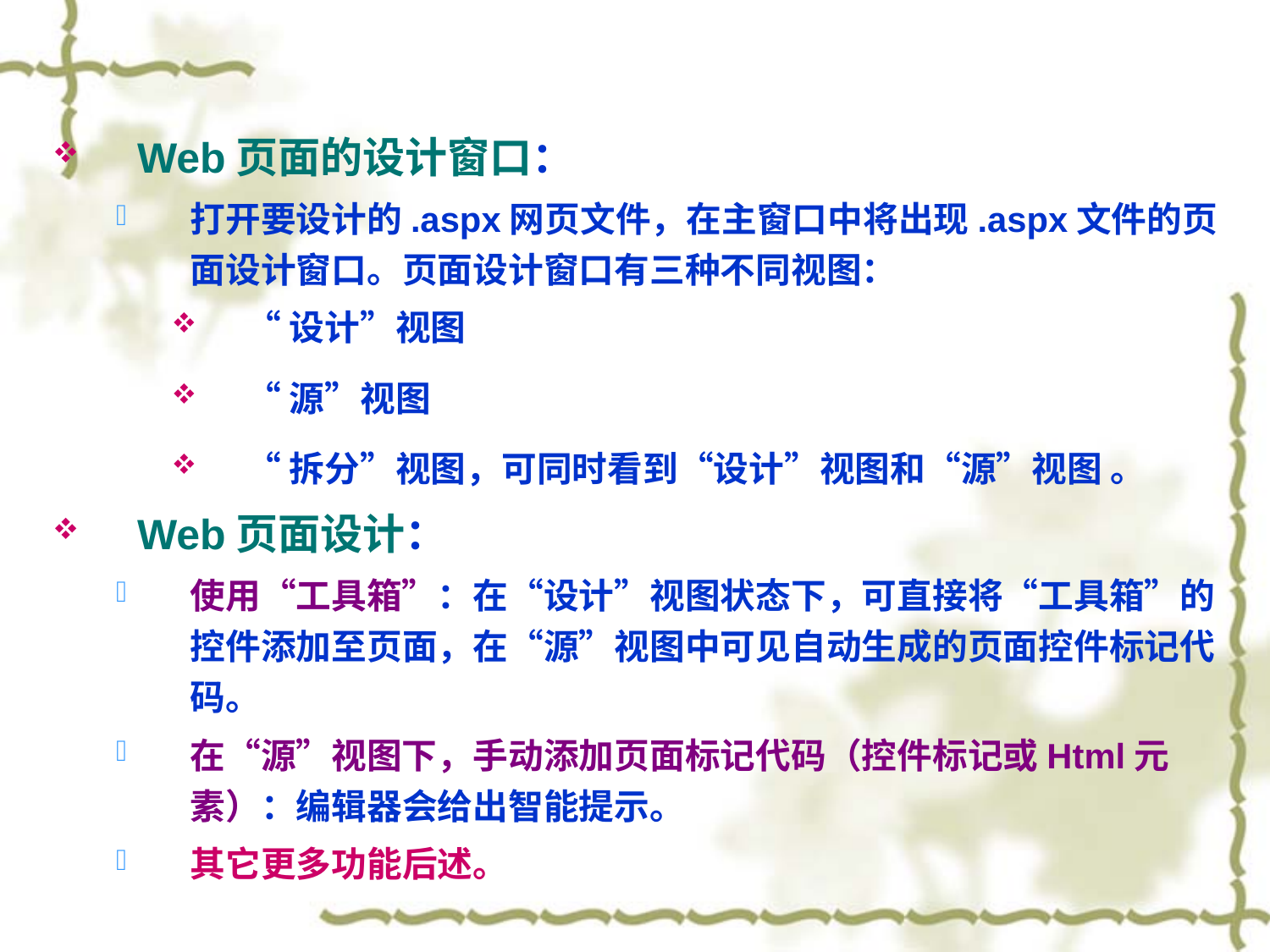

Web页面的设计窗口：
打开要设计的.aspx网页文件，在主窗口中将出现.aspx文件的页面设计窗口。页面设计窗口有三种不同视图：
“设计”视图
“源”视图
“拆分”视图，可同时看到“设计”视图和“源”视图 。
Web页面设计：
使用“工具箱”：在“设计”视图状态下，可直接将“工具箱”的控件添加至页面，在“源”视图中可见自动生成的页面控件标记代码。
在“源”视图下，手动添加页面标记代码（控件标记或Html元素）：编辑器会给出智能提示。
其它更多功能后述。